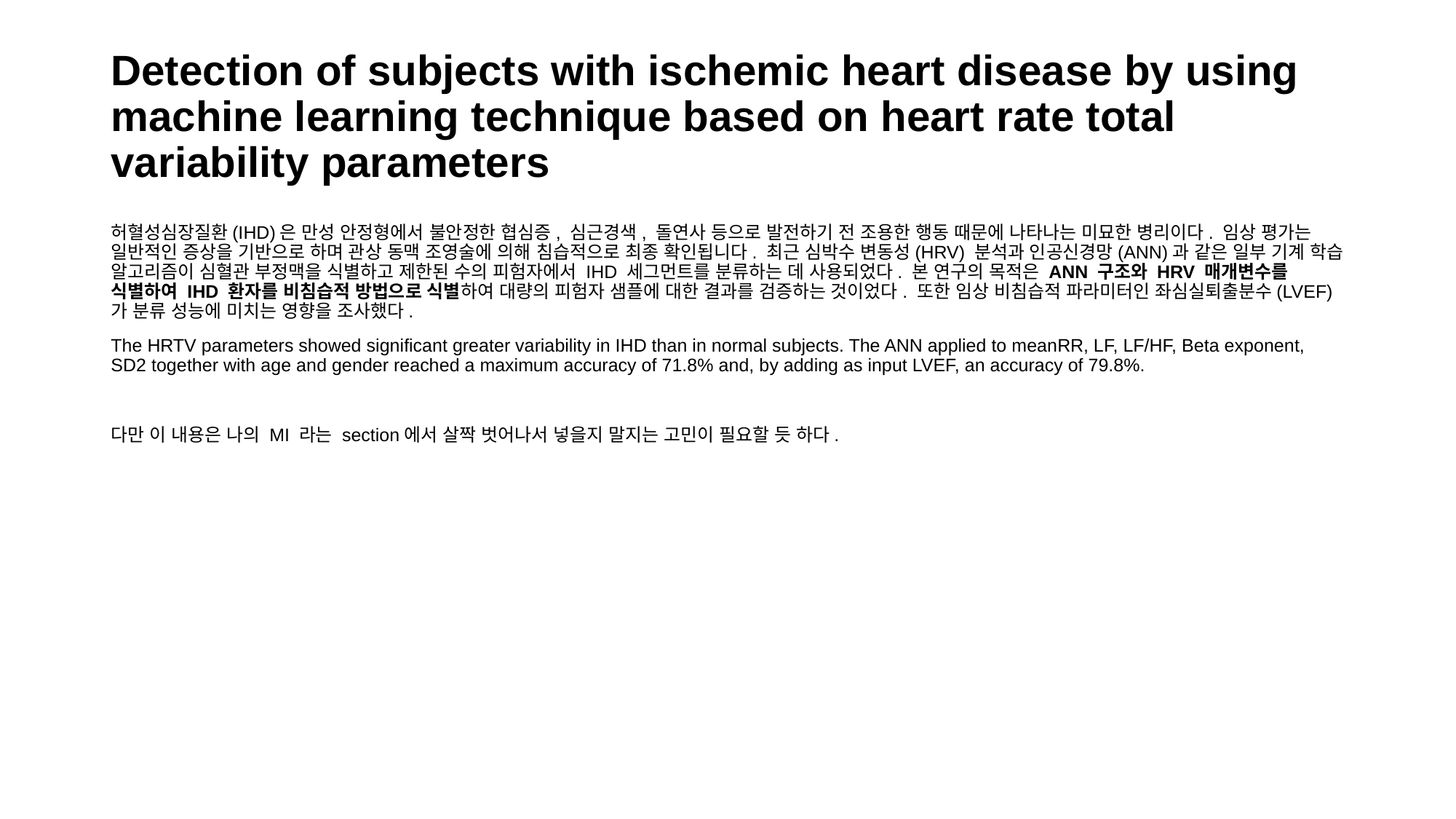

# Detection of subjects with ischemic heart disease by using machine learning technique based on heart rate total variability parameters
허혈성심장질환(IHD)은 만성 안정형에서 불안정한 협심증, 심근경색, 돌연사 등으로 발전하기 전 조용한 행동 때문에 나타나는 미묘한 병리이다. 임상 평가는 일반적인 증상을 기반으로 하며 관상 동맥 조영술에 의해 침습적으로 최종 확인됩니다. 최근 심박수 변동성(HRV) 분석과 인공신경망(ANN)과 같은 일부 기계 학습 알고리즘이 심혈관 부정맥을 식별하고 제한된 수의 피험자에서 IHD 세그먼트를 분류하는 데 사용되었다. 본 연구의 목적은 ANN 구조와 HRV 매개변수를 식별하여 IHD 환자를 비침습적 방법으로 식별하여 대량의 피험자 샘플에 대한 결과를 검증하는 것이었다. 또한 임상 비침습적 파라미터인 좌심실퇴출분수(LVEF)가 분류 성능에 미치는 영향을 조사했다.
The HRTV parameters showed significant greater variability in IHD than in normal subjects. The ANN applied to meanRR, LF, LF/HF, Beta exponent, SD2 together with age and gender reached a maximum accuracy of 71.8% and, by adding as input LVEF, an accuracy of 79.8%.

다만 이 내용은 나의 MI 라는 section에서 살짝 벗어나서 넣을지 말지는 고민이 필요할 듯 하다.